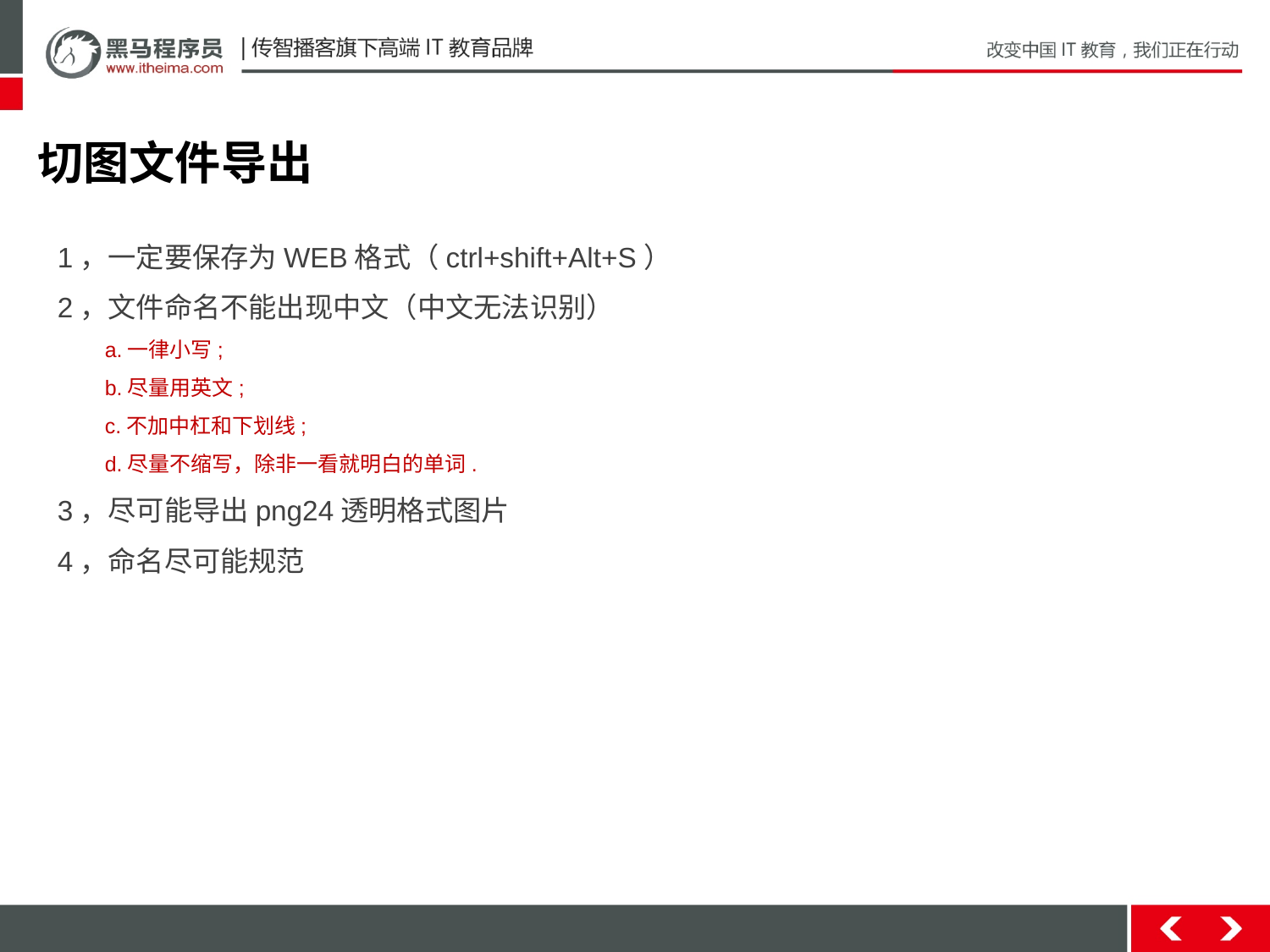

切图文件导出
1，一定要保存为WEB格式（ctrl+shift+Alt+S）
2，文件命名不能出现中文（中文无法识别）
        a.一律小写;
        b.尽量用英文;
        c.不加中杠和下划线;
        d.尽量不缩写，除非一看就明白的单词.
3，尽可能导出png24透明格式图片
4，命名尽可能规范